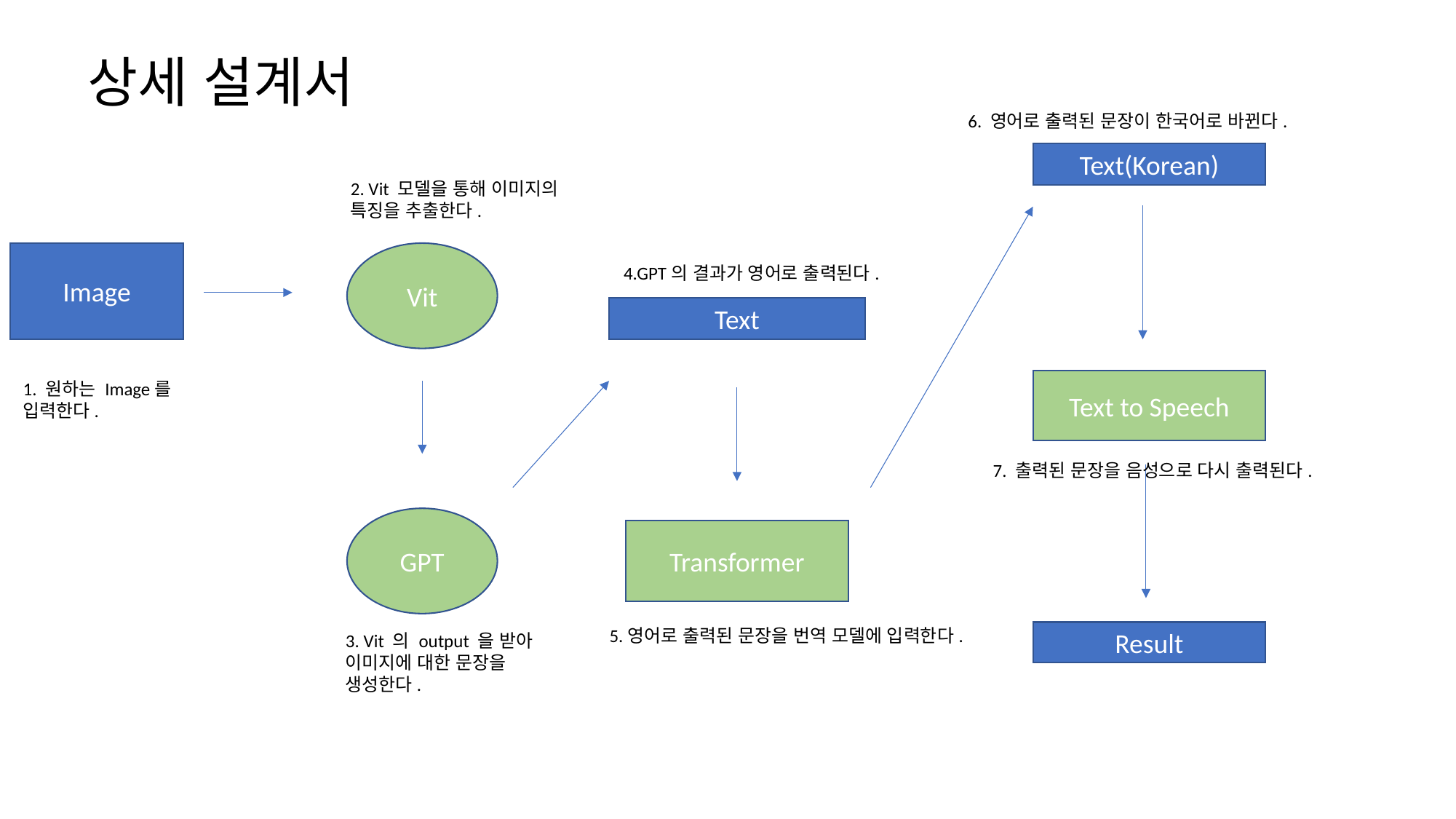

# 상세 설계서
6. 영어로 출력된 문장이 한국어로 바뀐다.
Text(Korean)
2. Vit 모델을 통해 이미지의 특징을 추출한다.
Image
Vit
4.GPT의 결과가 영어로 출력된다.
Text
Text to Speech
1. 원하는 Image를 입력한다.
7. 출력된 문장을 음성으로 다시 출력된다.
GPT
Transformer
5.영어로 출력된 문장을 번역 모델에 입력한다.
Result
3. Vit 의 output 을 받아 이미지에 대한 문장을 생성한다.